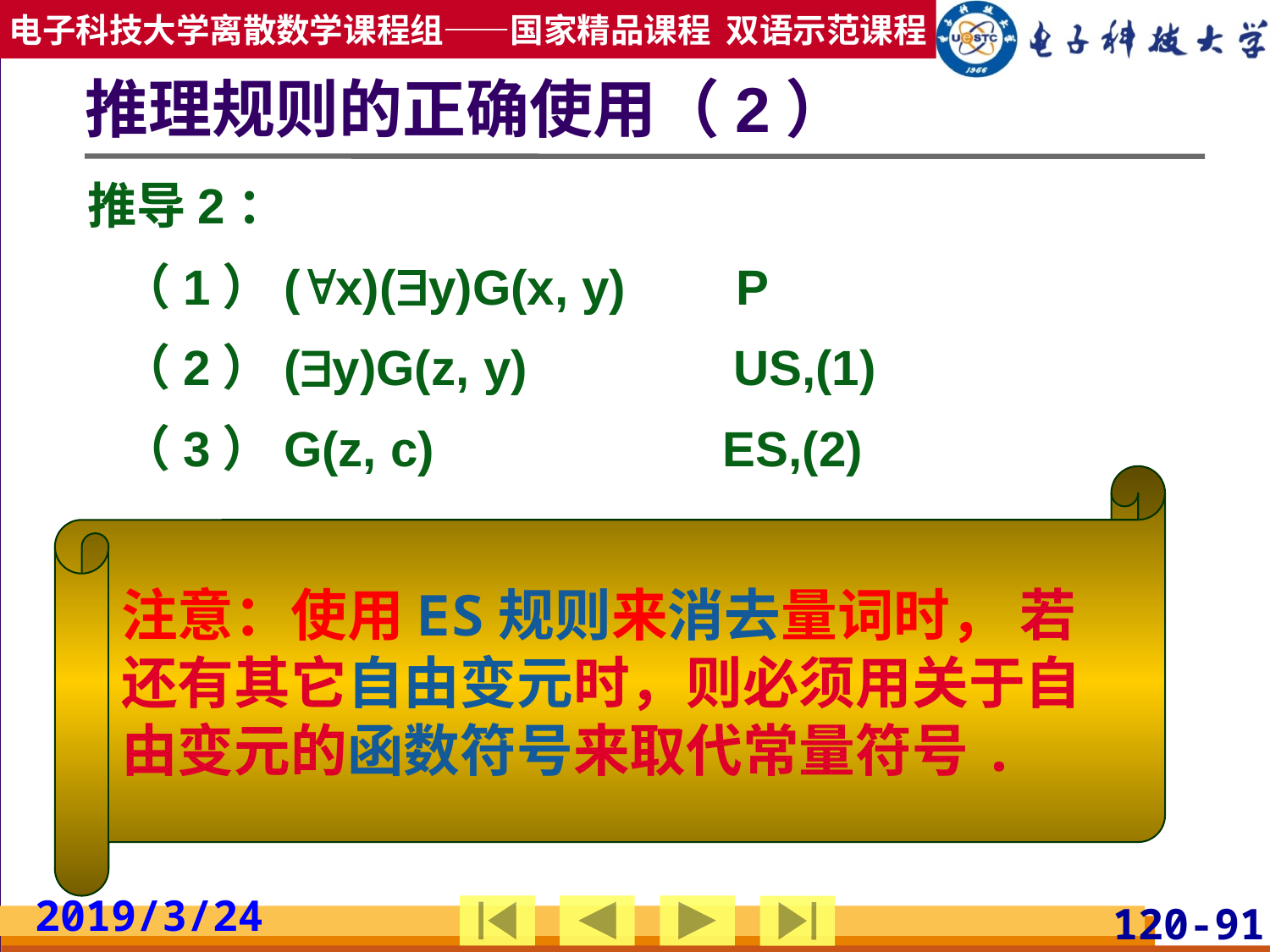

# 推理规则的正确使用（2）
推导2：
  （1）(∀x)(∃y)G(x, y)        P
  （2）(∃y)G(z, y)               US,(1)
  （3）G(z, c)                     ES,(2)
注意：使用ES规则来消去量词时， 若还有其它自由变元时，则必须用关于自由变元的函数符号来取代常量符号.
分析：推导2是错误的。正确的推导如下：
     （1）(∀x) (∃y)G(x, y)      P
     （2）(∃y)G(z, y)              US,(1)
     （3）G(z, f(z))                 ES,(2)
2019/3/24